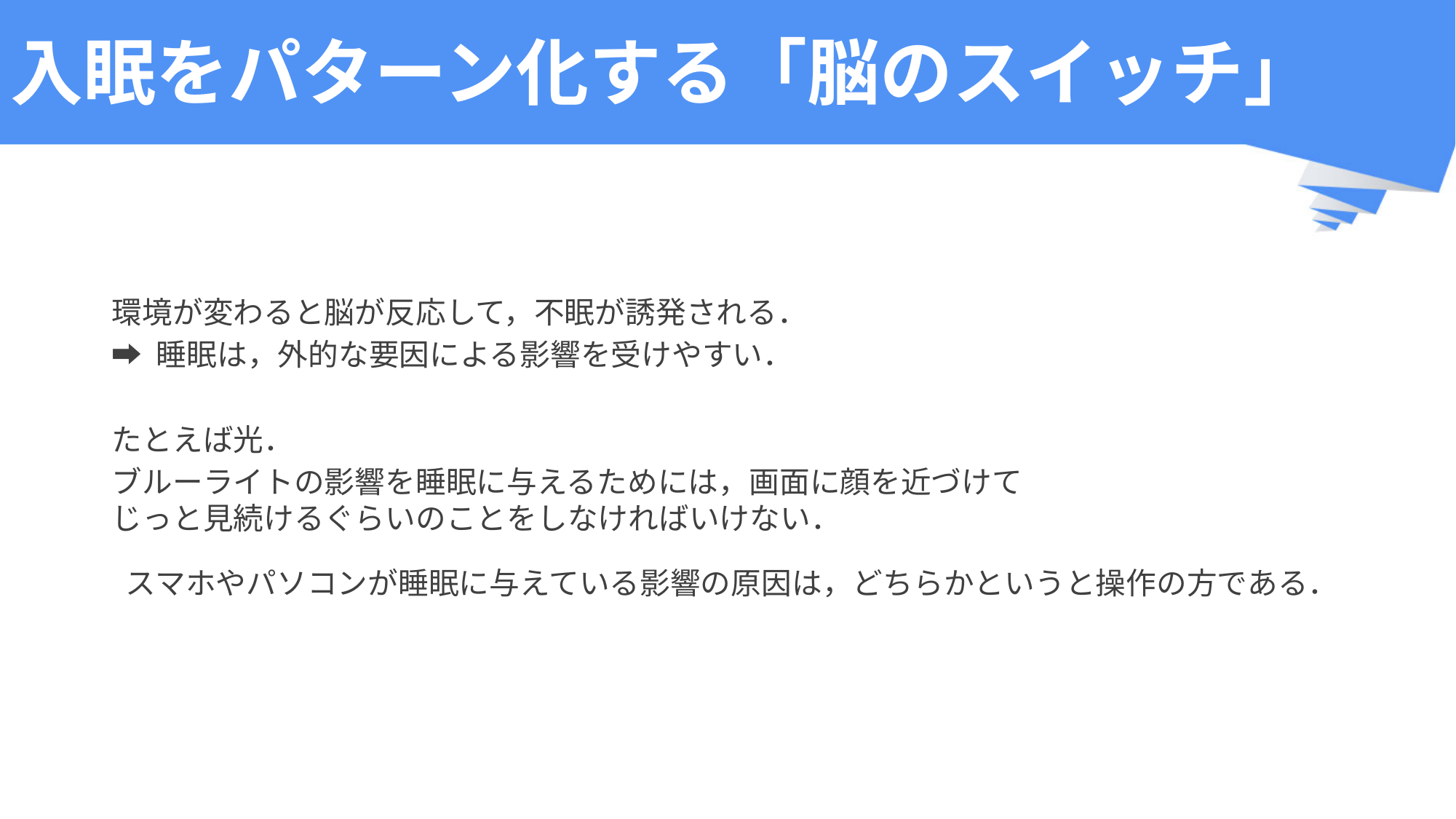

# 入眠をパターン化する「脳のスイッチ」

環境が変わると脳が反応して，不眠が誘発される．
➡ 睡眠は，外的な要因による影響を受けやすい．

たとえば光．
ブルーライトの影響を睡眠に与えるためには，画面に顔を近づけて
じっと見続けるぐらいのことをしなければいけない．

 スマホやパソコンが睡眠に与えている影響の原因は，どちらかというと操作の方である．